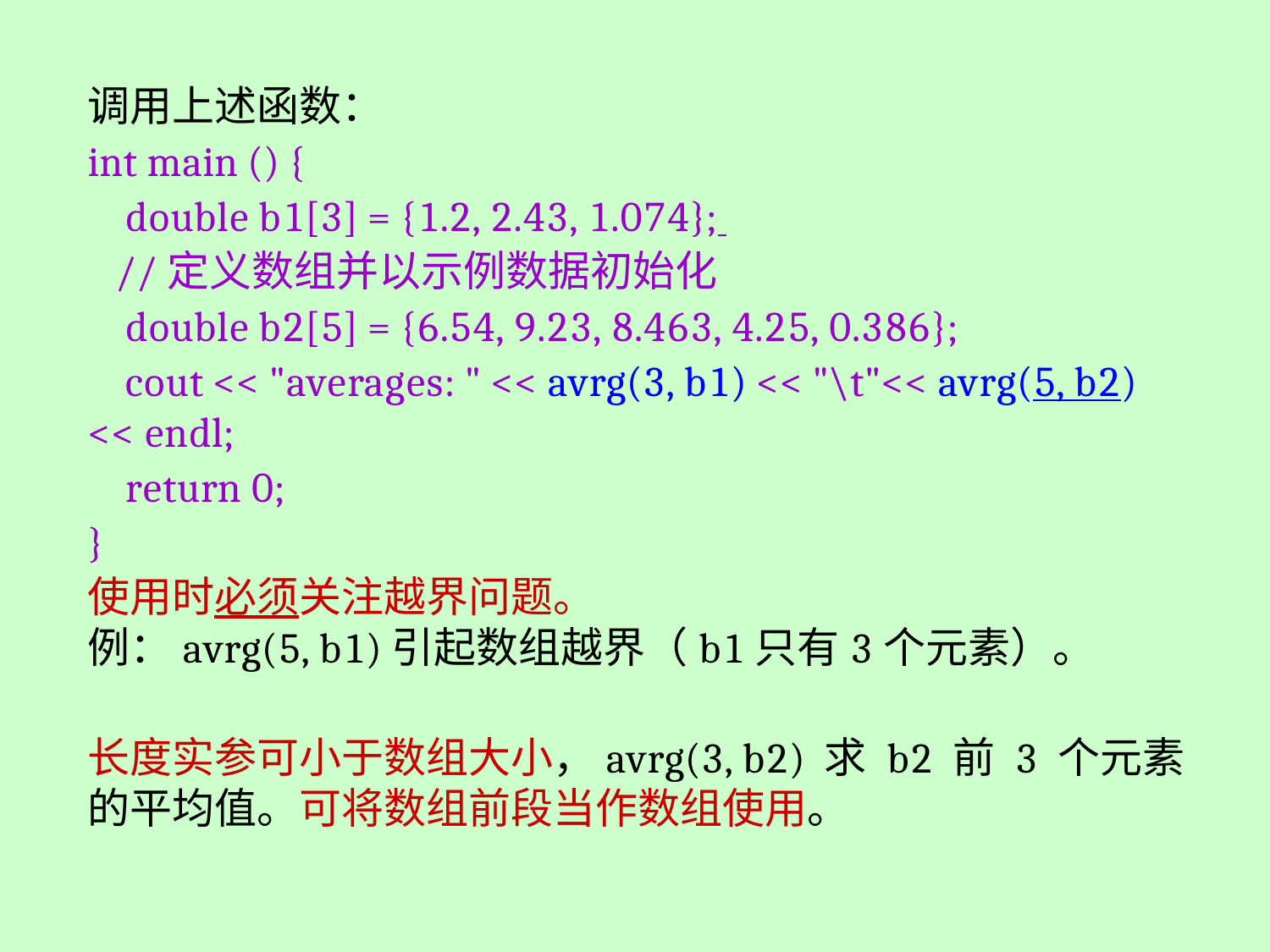

调用上述函数：
int main () {
    double b1[3] = {1.2, 2.43, 1.074};
   //定义数组并以示例数据初始化
    double b2[5] = {6.54, 9.23, 8.463, 4.25, 0.386};
    cout << "averages: " << avrg(3, b1) << "\t"<< avrg(5, b2) << endl;
    return 0;
}
使用时必须关注越界问题。
例：avrg(5, b1)引起数组越界（b1只有3个元素）。

长度实参可小于数组大小，avrg(3, b2) 求 b2 前 3 个元素的平均值。可将数组前段当作数组使用。
53